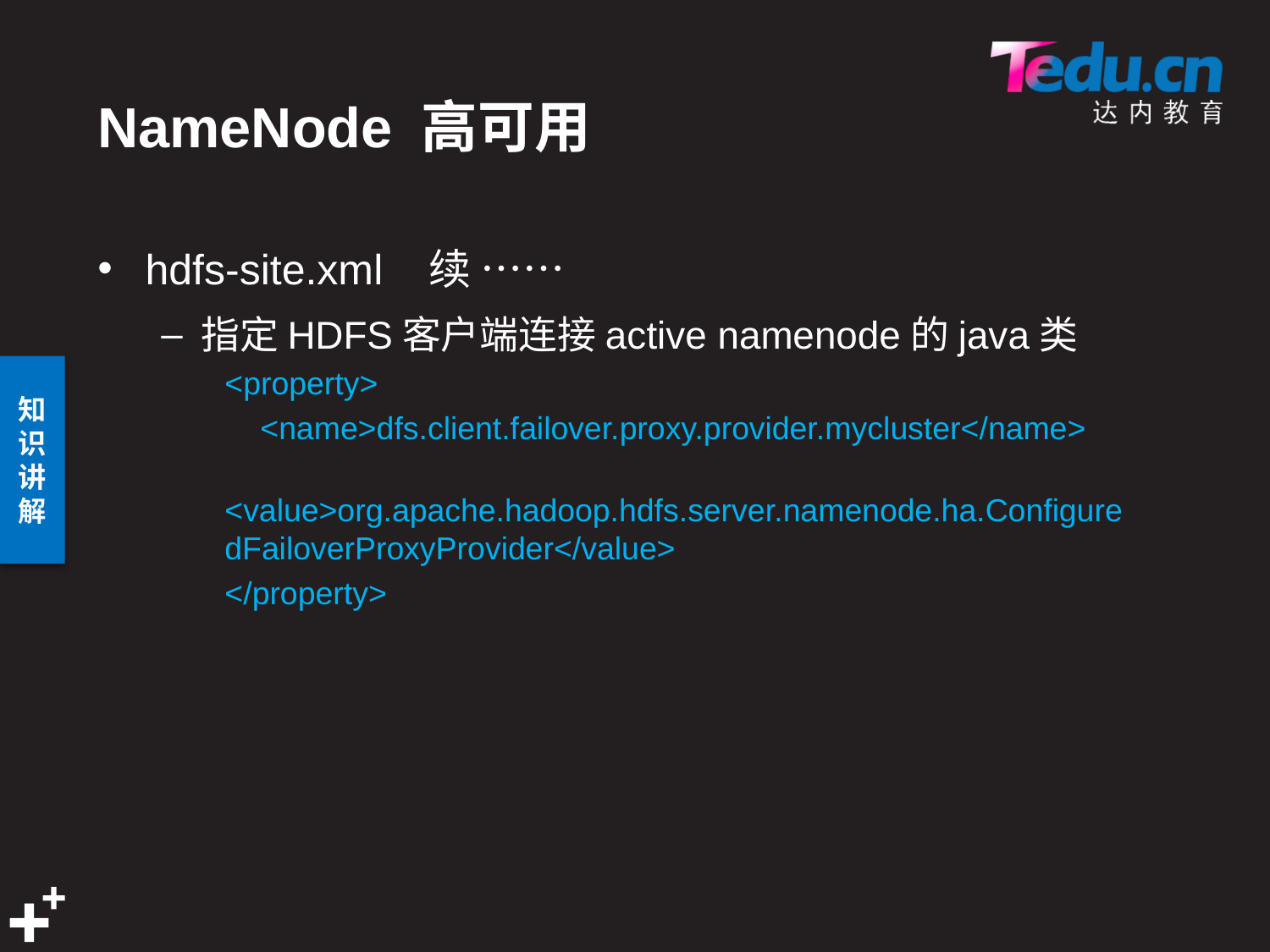

# NameNode 高可用
hdfs-site.xml   续 ……
指定HDFS客户端连接active namenode的java类
<property>
    <name>dfs.client.failover.proxy.provider.mycluster</name>
    <value>org.apache.hadoop.hdfs.server.namenode.ha.ConfiguredFailoverProxyProvider</value>
</property>